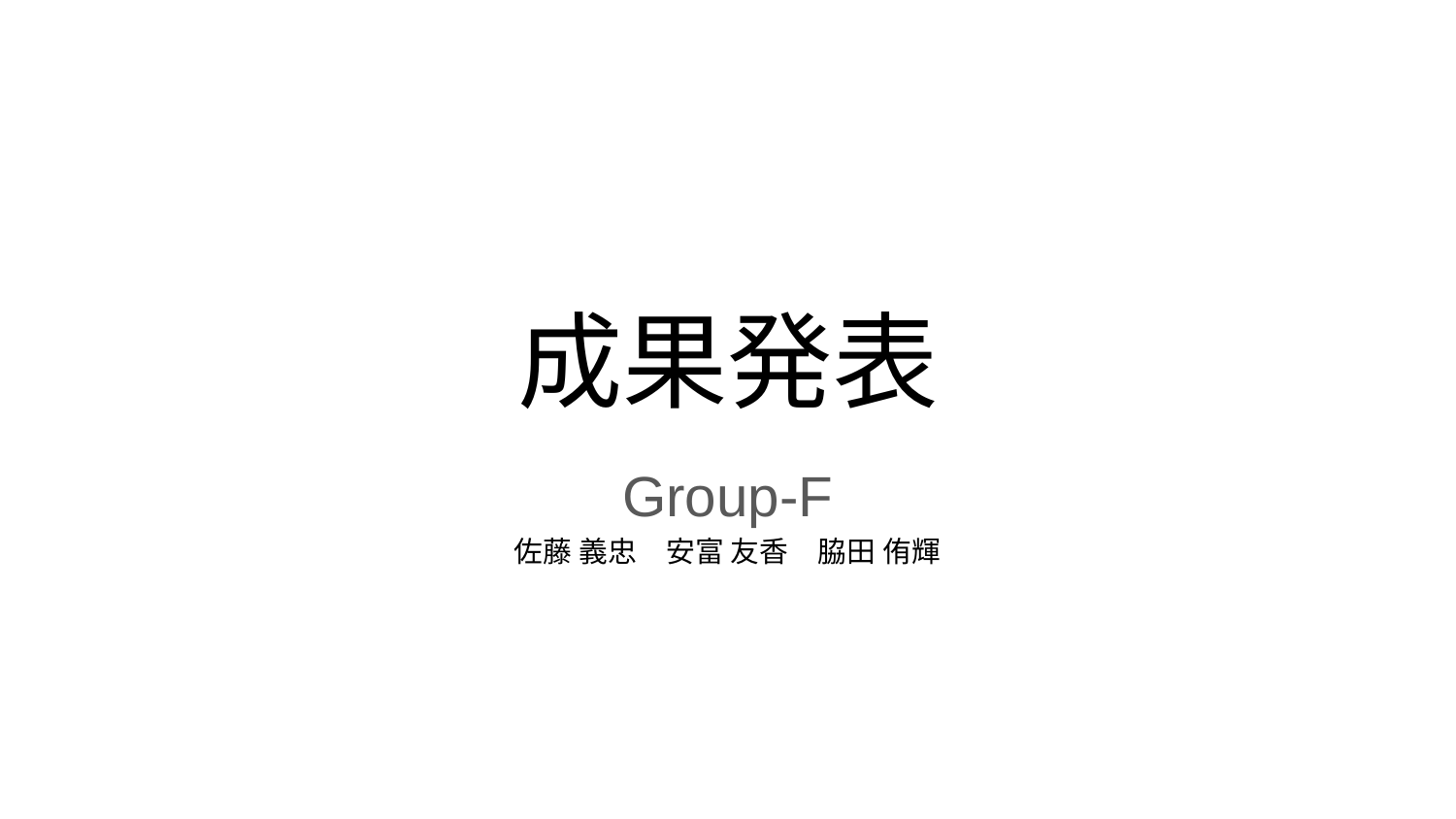

# 成果発表
Group-F
佐藤 義忠　安富 友香　脇田 侑輝